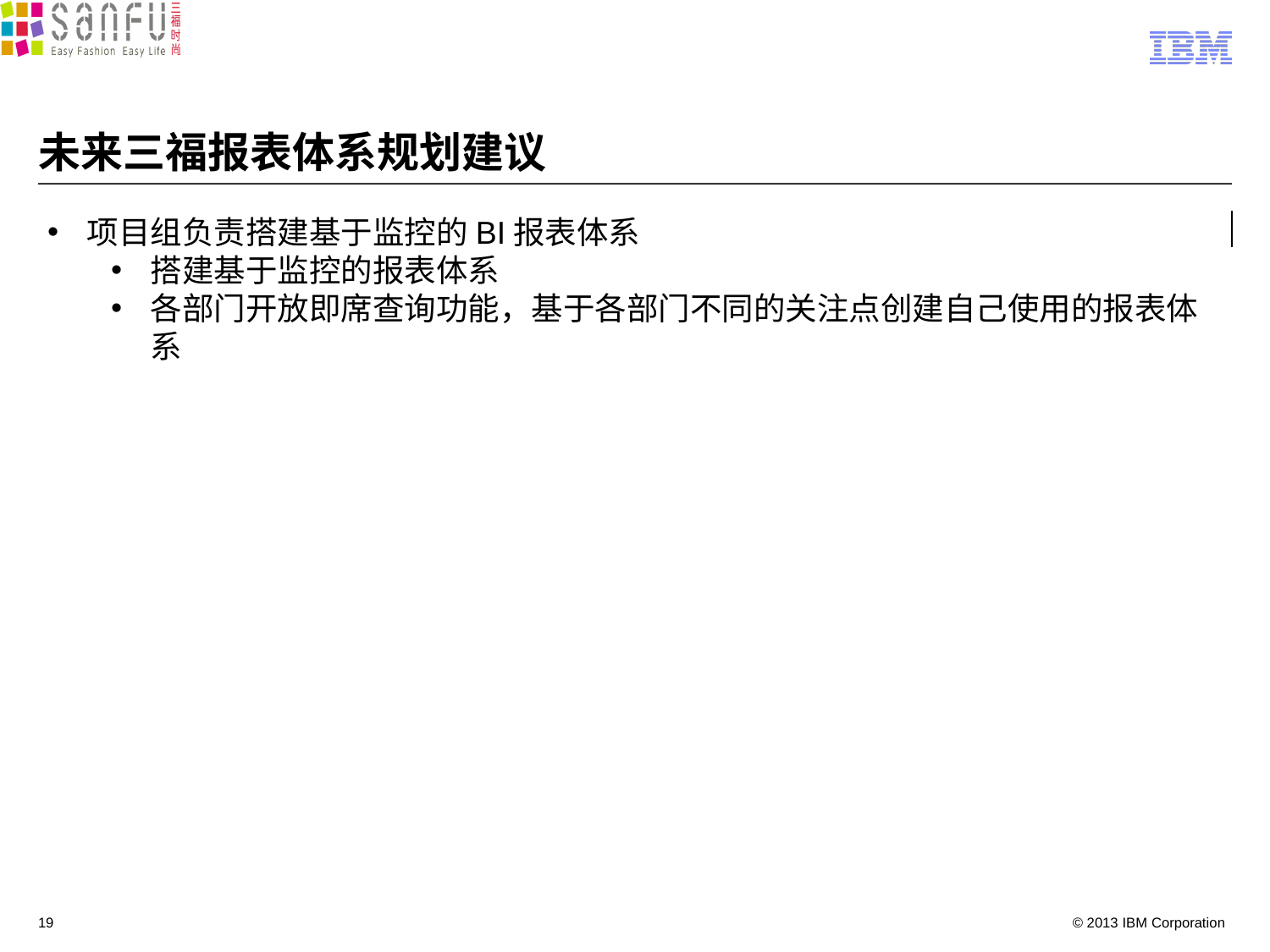

# 未来三福报表体系规划建议
项目组负责搭建基于监控的BI报表体系
搭建基于监控的报表体系
各部门开放即席查询功能，基于各部门不同的关注点创建自己使用的报表体系
19